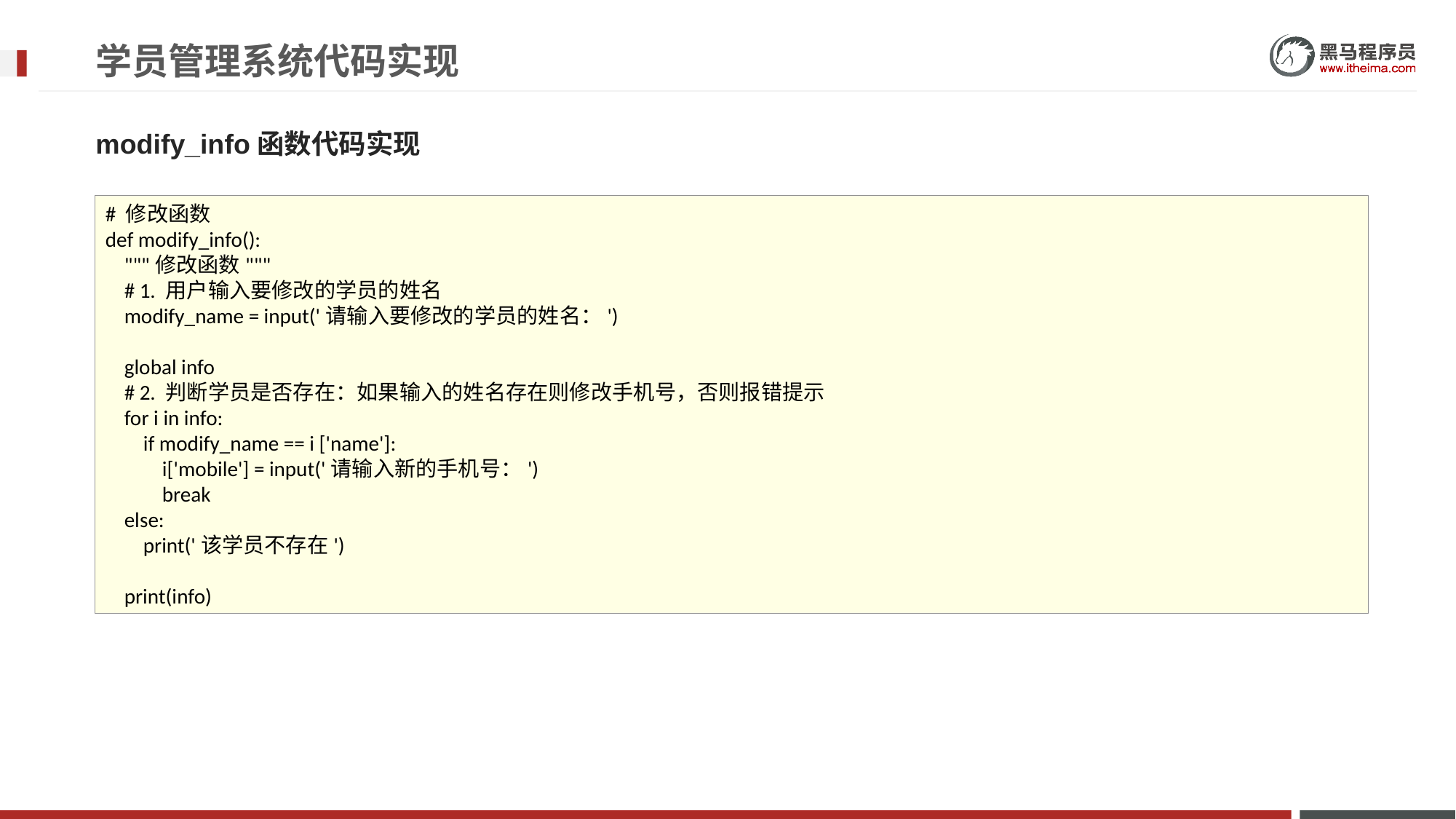

# 学员管理系统代码实现
modify_info函数代码实现
# 修改函数
def modify_info():
    """修改函数"""
    # 1. 用户输入要修改的学员的姓名
    modify_name = input('请输入要修改的学员的姓名：')

    global info
    # 2. 判断学员是否存在：如果输入的姓名存在则修改手机号，否则报错提示
    for i in info:
        if modify_name == i ['name']:
            i['mobile'] = input('请输入新的手机号：')
            break
    else:
        print('该学员不存在')

    print(info)